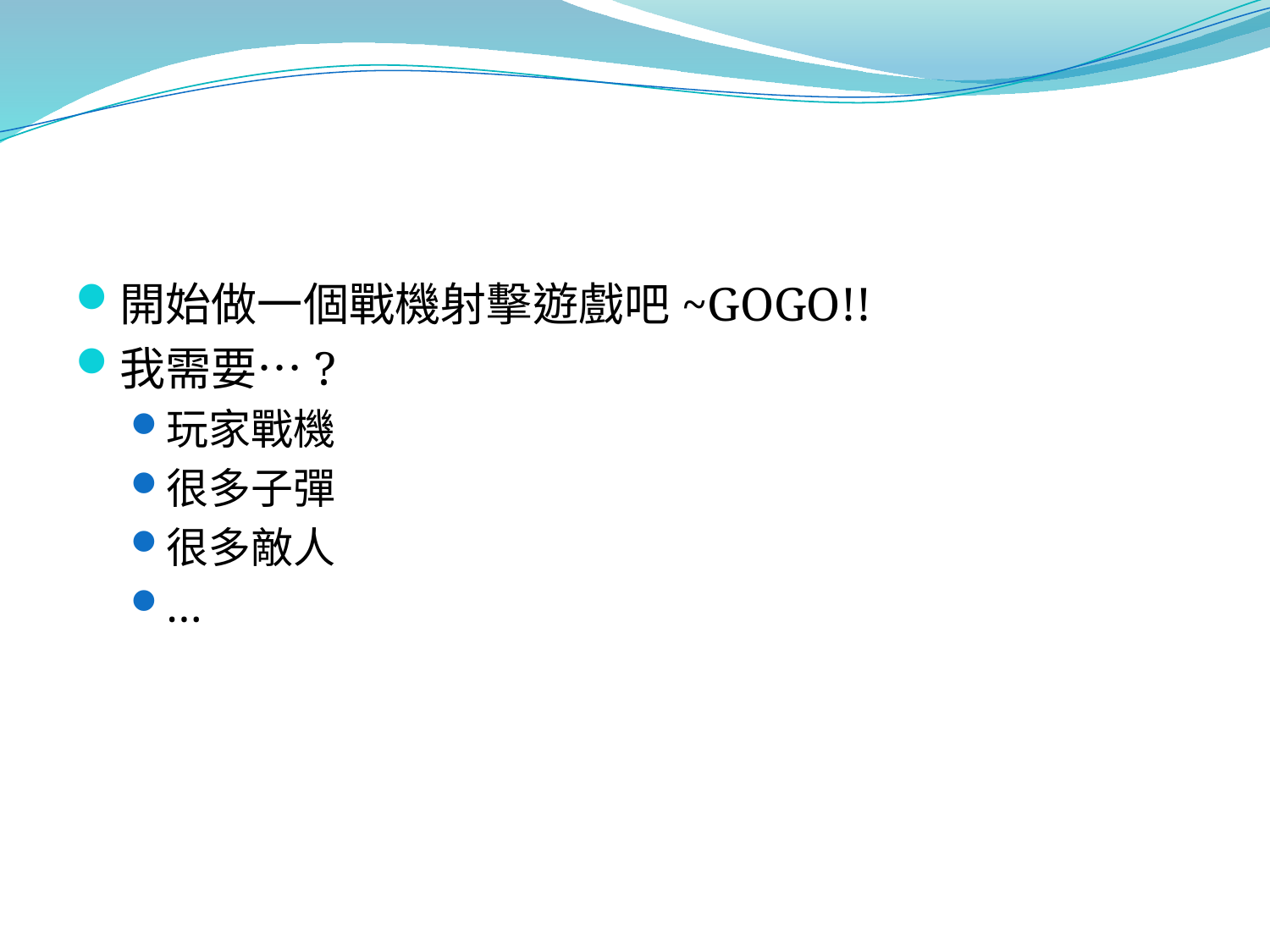

#
開始做一個戰機射擊遊戲吧~GOGO!!
我需要…?
玩家戰機
很多子彈
很多敵人
…